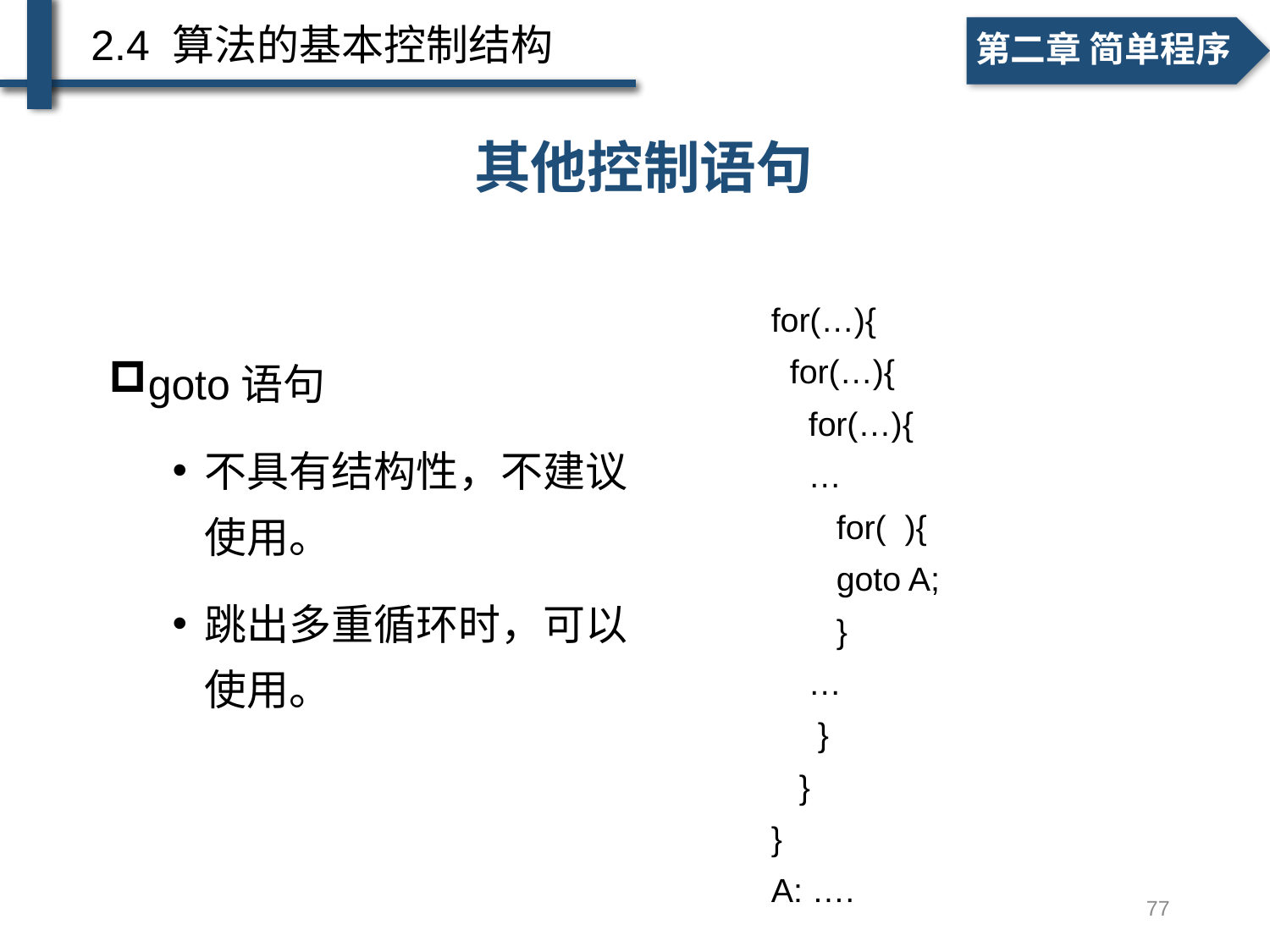

2.4 算法的基本控制结构
一、个人简介
二、学术成绩
一、个人简介

第二章 简单程序
# 例2-8

其他控制语句
for(…){
  for(…){
    for(…){
    …
       for(  ){
       goto A;
       }
    …
     }
   }
}
A: ….

goto语句
不具有结构性，不建议使用。
跳出多重循环时，可以使用。
77